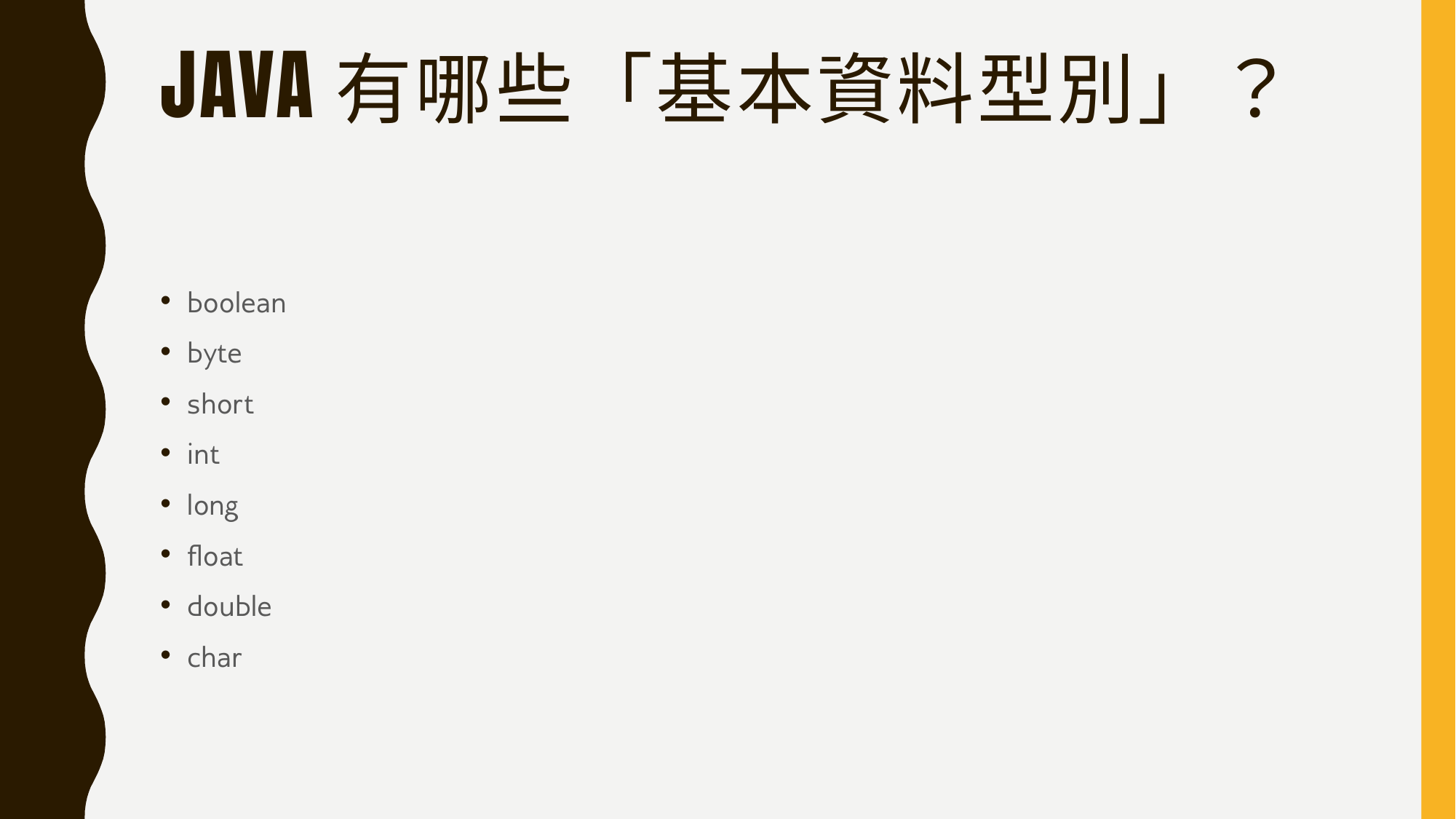

# Java有哪些「基本資料型別」？
boolean
byte
short
int
long
float
double
char